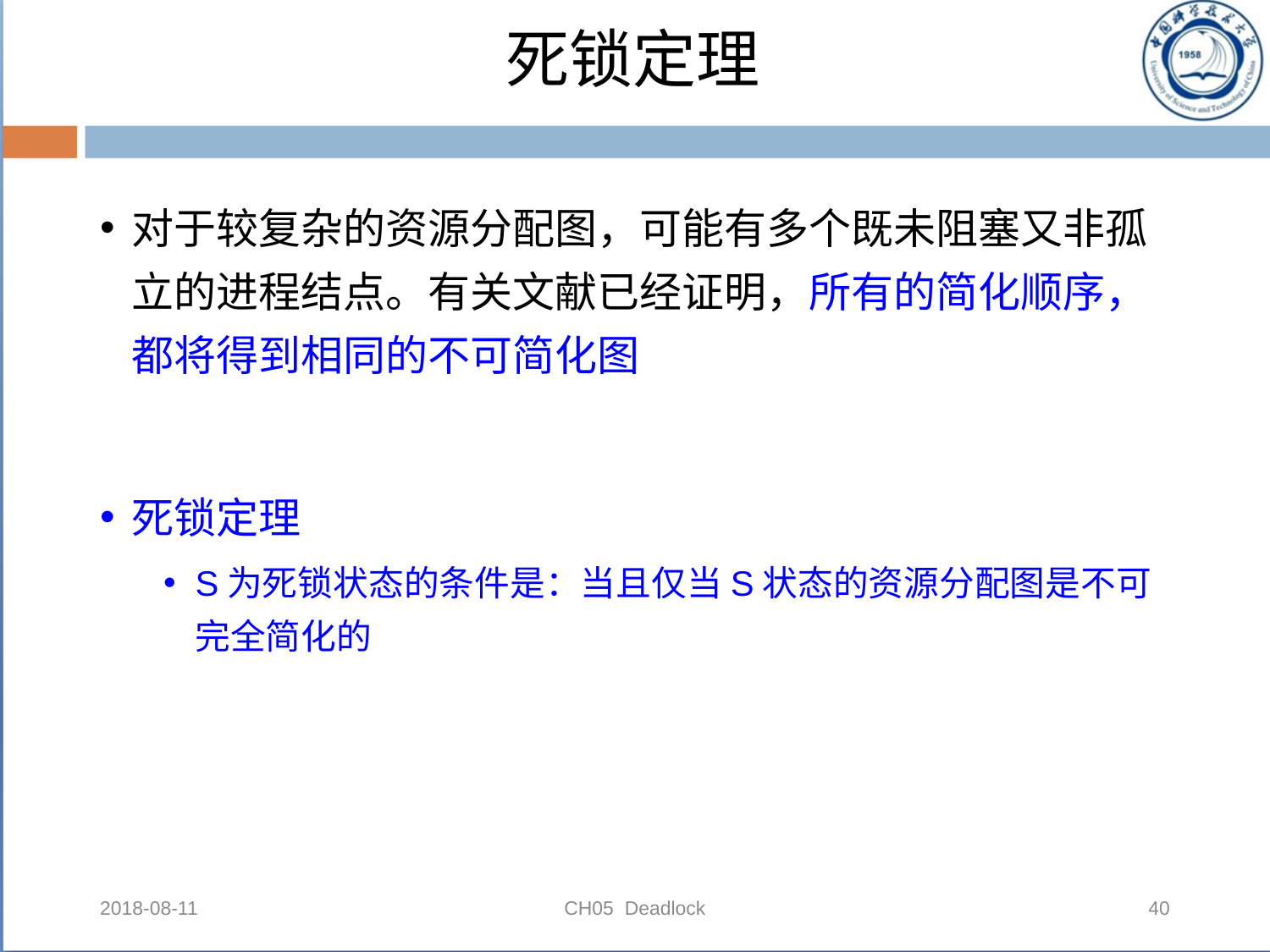

# 死锁定理
对于较复杂的资源分配图，可能有多个既未阻塞又非孤立的进程结点。有关文献已经证明，所有的简化顺序，都将得到相同的不可简化图

死锁定理
S为死锁状态的条件是：当且仅当S状态的资源分配图是不可完全简化的
2018-08-11
CH05  Deadlock
40